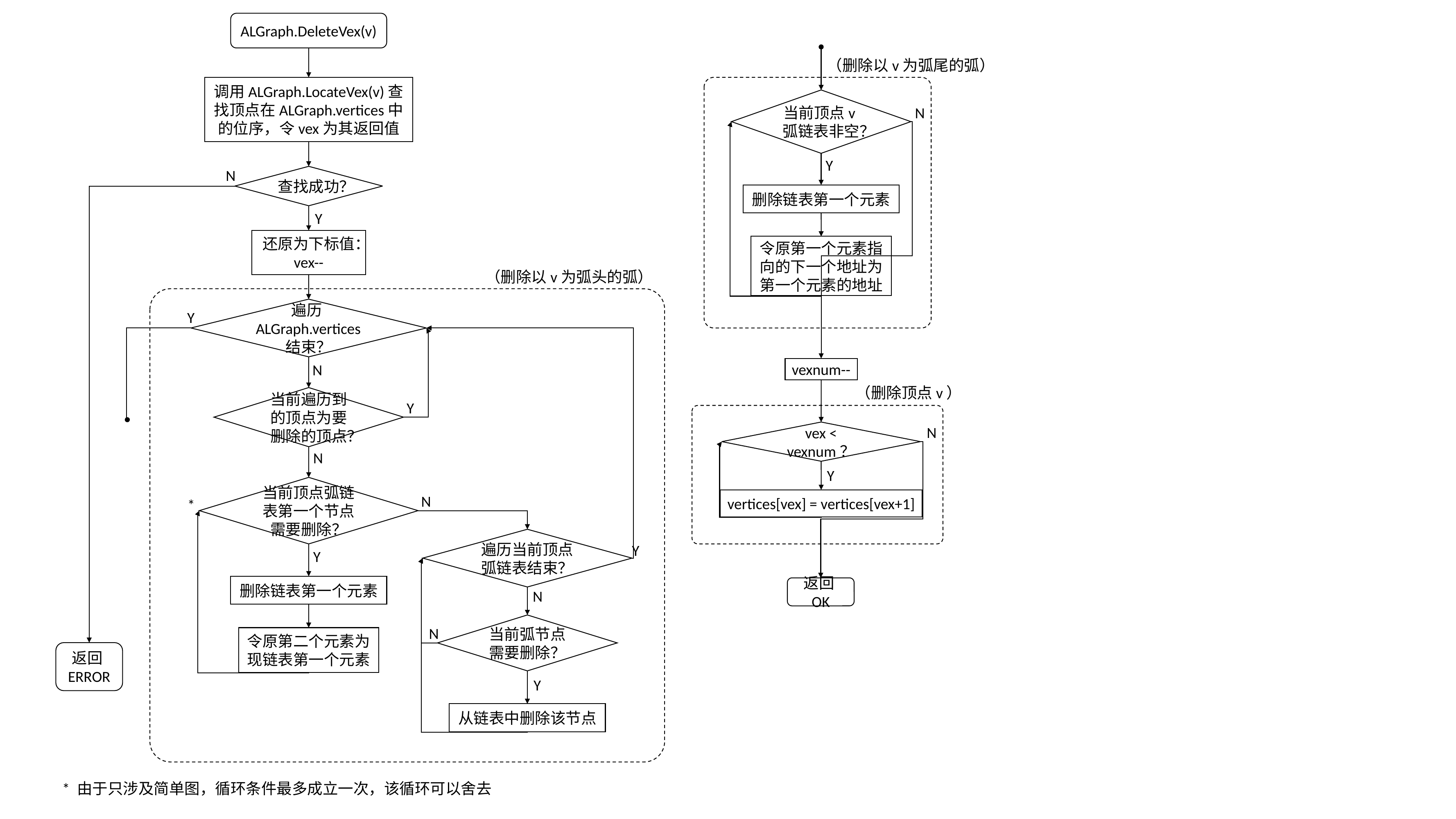

ALGraph.DeleteVex(v)
（删除以v为弧尾的弧）
调用ALGraph.LocateVex(v)查找顶点在ALGraph.vertices中的位序，令vex为其返回值

当前顶点v弧链表非空？
N
Y
N
查找成功？
删除链表第一个元素
Y
还原为下标值：
vex--
令原第一个元素指向的下一个地址为第一个元素的地址
（删除以v为弧头的弧）

遍历ALGraph.vertices结束？
Y
N
vexnum--
（删除顶点v）
当前遍历到的顶点为要删除的顶点？
Y

N
vex < vexnum？
N
Y
当前顶点弧链表第一个节点需要删除？
N
vertices[vex] = vertices[vex+1]
*
遍历当前顶点弧链表结束？
Y
Y
删除链表第一个元素
返回OK
N
当前弧节点需要删除？
N
令原第二个元素为现链表第一个元素
返回ERROR
Y
从链表中删除该节点
* 由于只涉及简单图，循环条件最多成立一次，该循环可以舍去